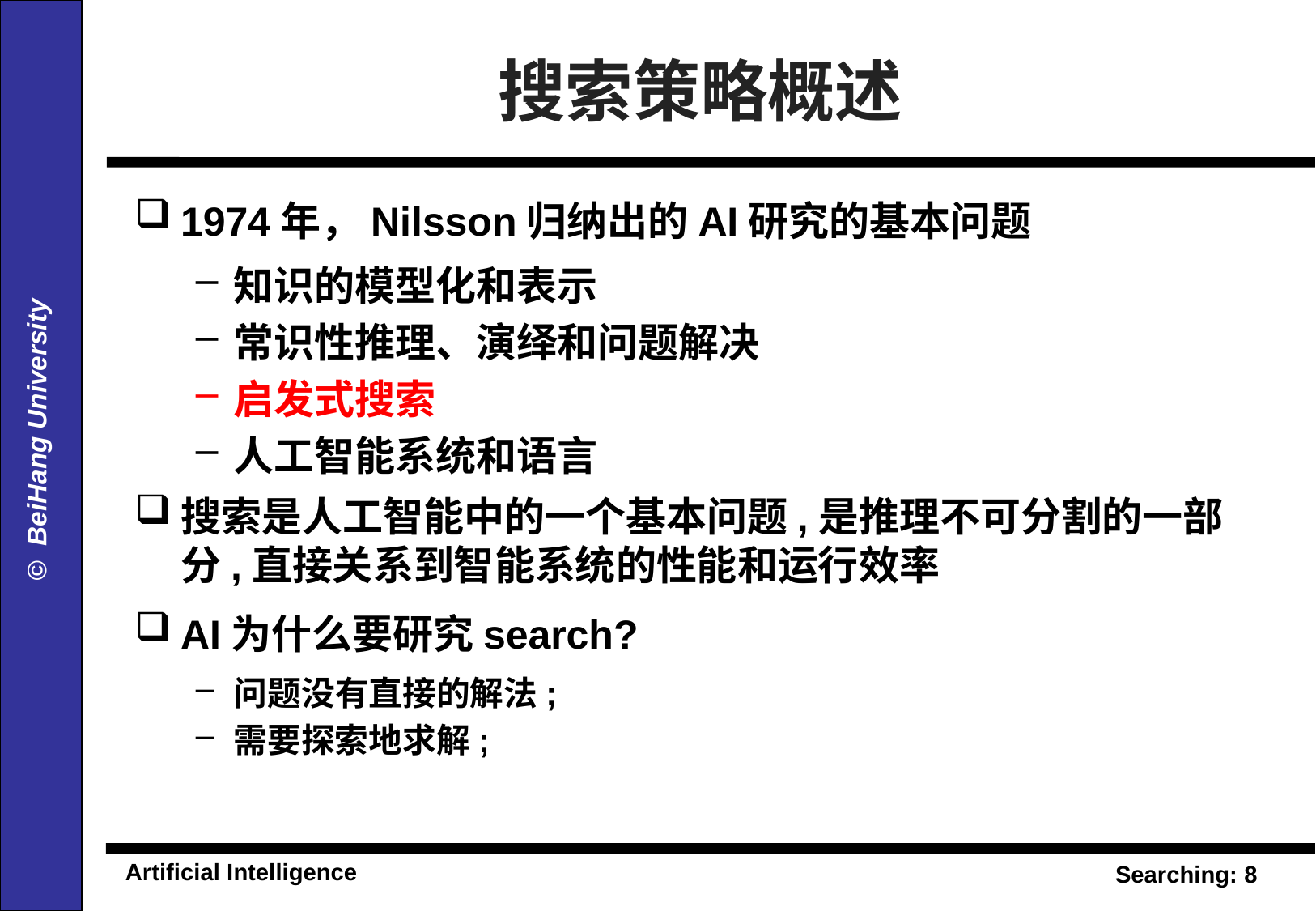

搜索策略概述
1974年，Nilsson归纳出的AI研究的基本问题
知识的模型化和表示
常识性推理、演绎和问题解决
启发式搜索
人工智能系统和语言
搜索是人工智能中的一个基本问题,是推理不可分割的一部分,直接关系到智能系统的性能和运行效率
AI为什么要研究search?
问题没有直接的解法;
需要探索地求解;